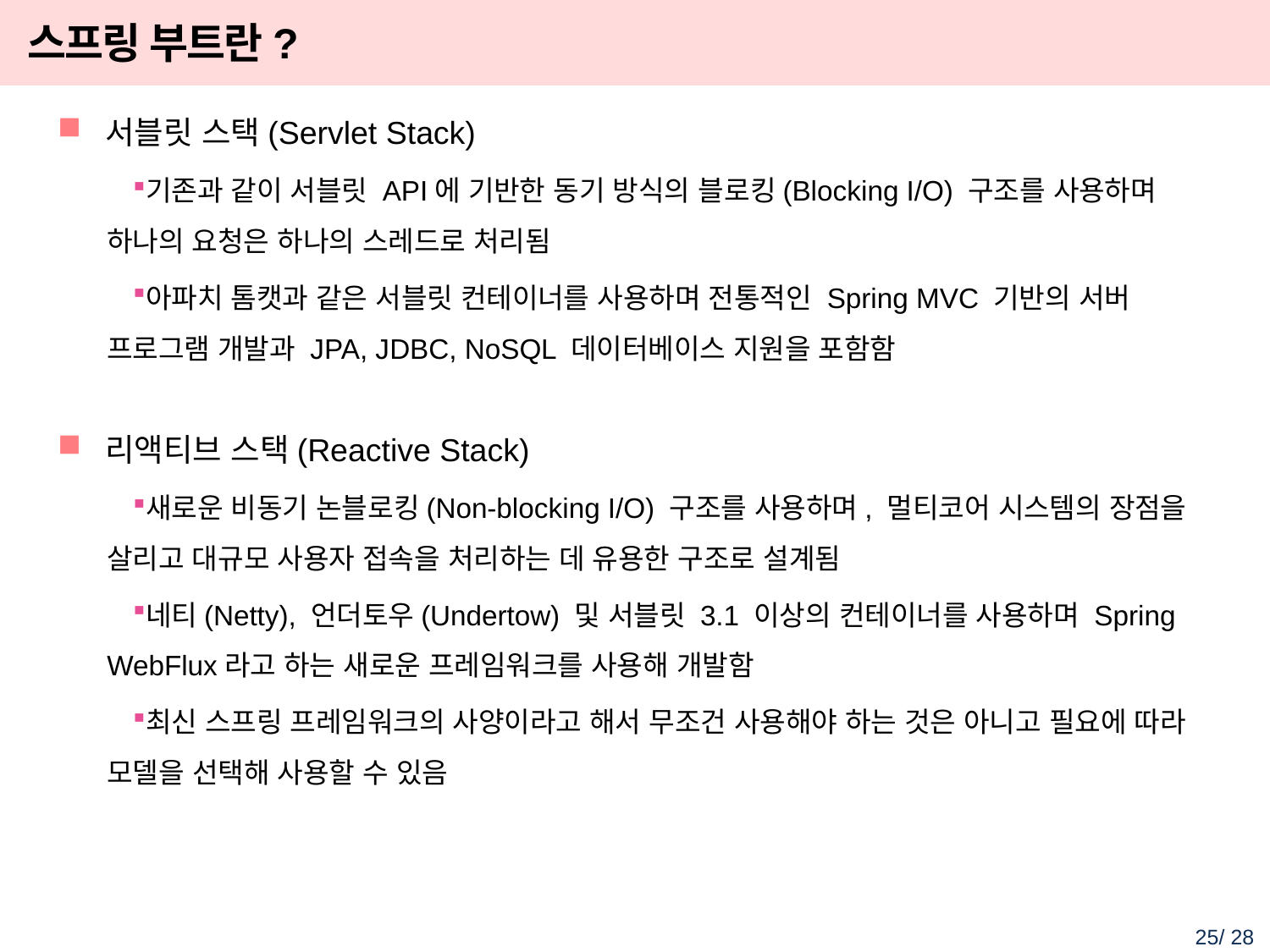

# 스프링 부트란?
서블릿 스택(Servlet Stack)
기존과 같이 서블릿 API에 기반한 동기 방식의 블로킹(Blocking I/O) 구조를 사용하며 하나의 요청은 하나의 스레드로 처리됨
아파치 톰캣과 같은 서블릿 컨테이너를 사용하며 전통적인 Spring MVC 기반의 서버 프로그램 개발과 JPA, JDBC, NoSQL 데이터베이스 지원을 포함함

리액티브 스택(Reactive Stack)
새로운 비동기 논블로킹(Non-blocking I/O) 구조를 사용하며, 멀티코어 시스템의 장점을 살리고 대규모 사용자 접속을 처리하는 데 유용한 구조로 설계됨
네티(Netty), 언더토우(Undertow) 및 서블릿 3.1 이상의 컨테이너를 사용하며 Spring WebFlux라고 하는 새로운 프레임워크를 사용해 개발함
최신 스프링 프레임워크의 사양이라고 해서 무조건 사용해야 하는 것은 아니고 필요에 따라 모델을 선택해 사용할 수 있음